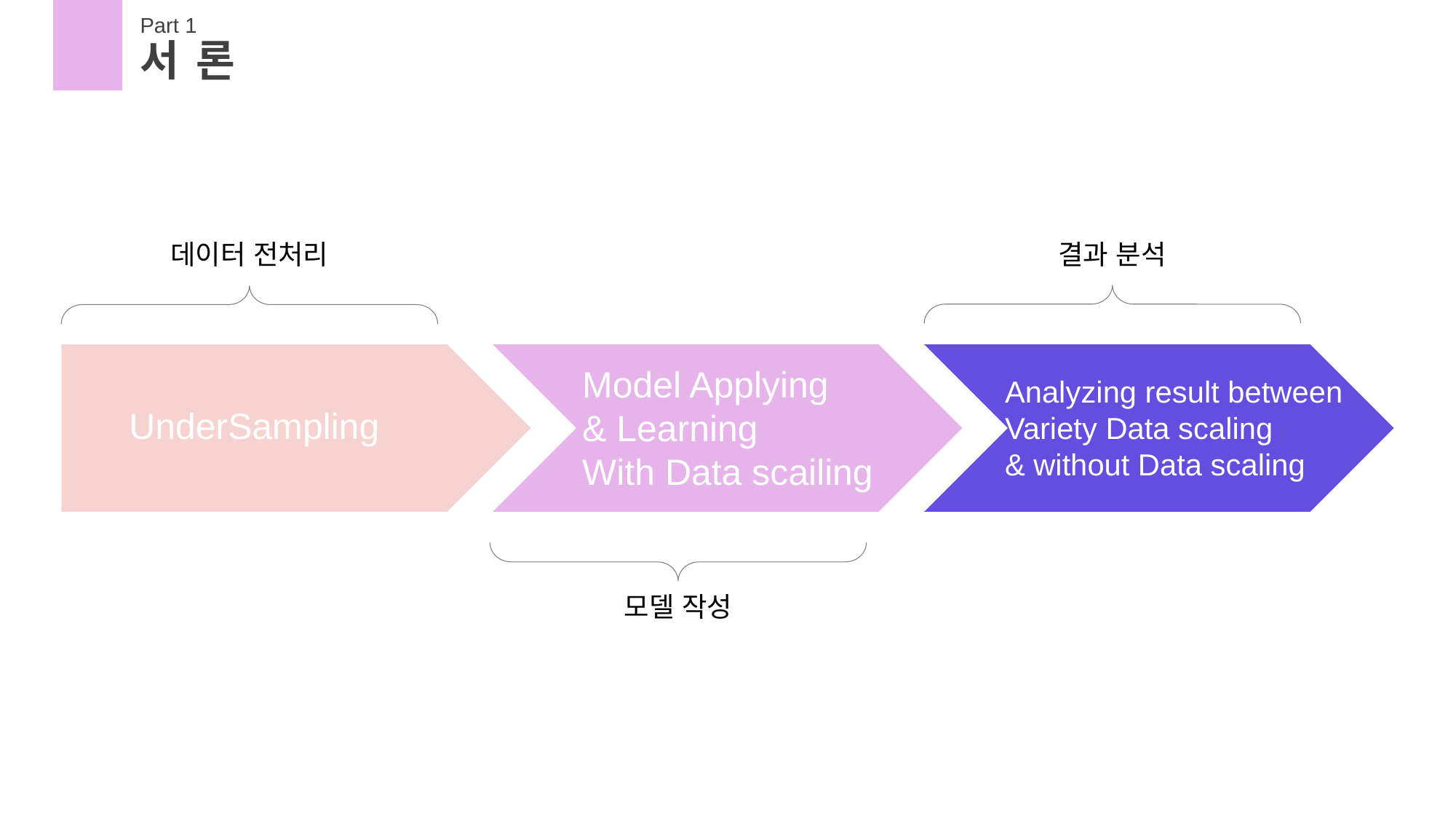

Part 1
서   론

데이터 전처리
결과 분석

Model Applying
& Learning
With Data scailing
Analyzing result between
Variety Data scaling
& without Data scaling

UnderSampling
모델 작성